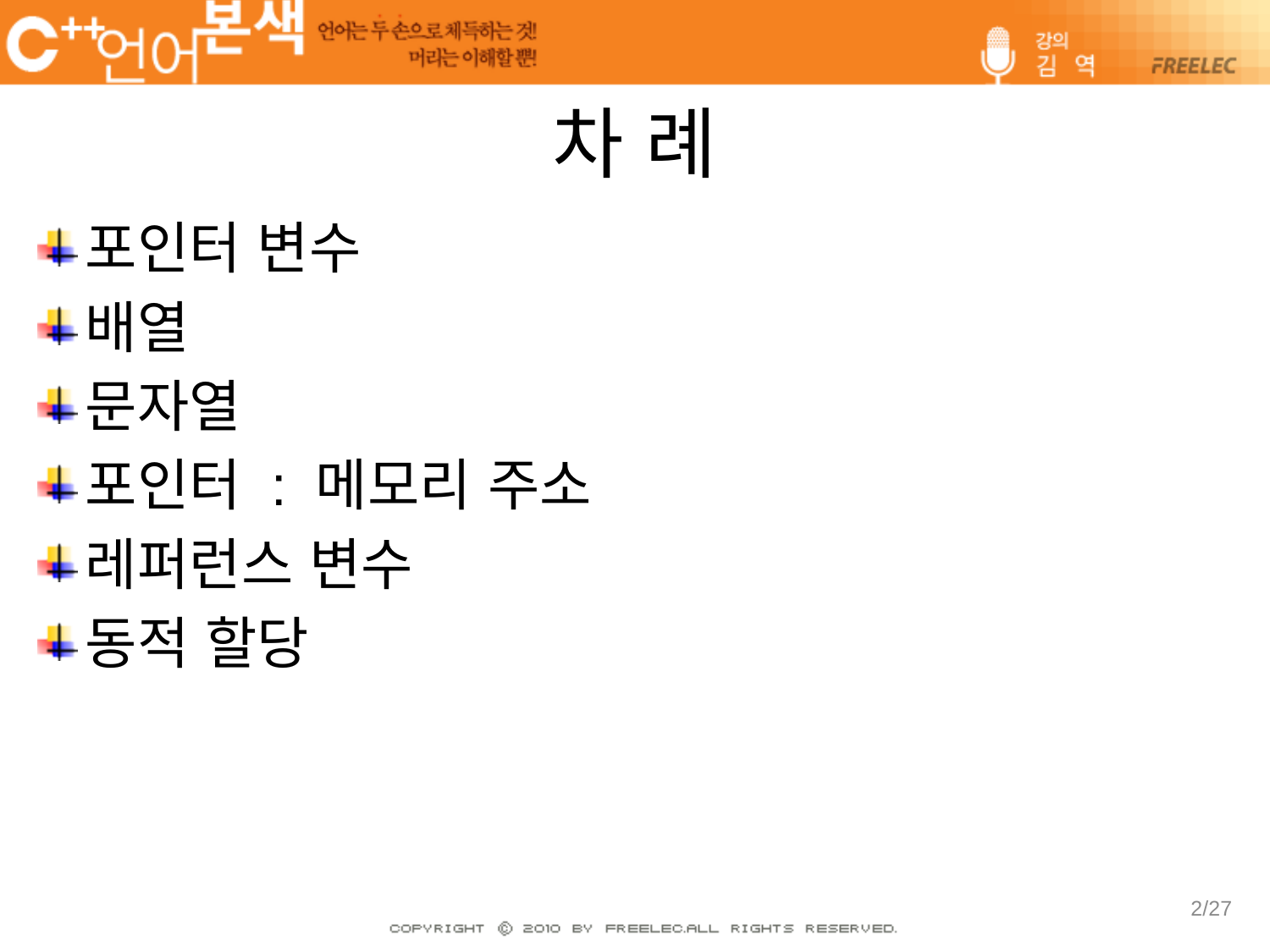

# 차 례
포인터 변수
배열
문자열
포인터 : 메모리 주소
레퍼런스 변수
동적 할당
2/27